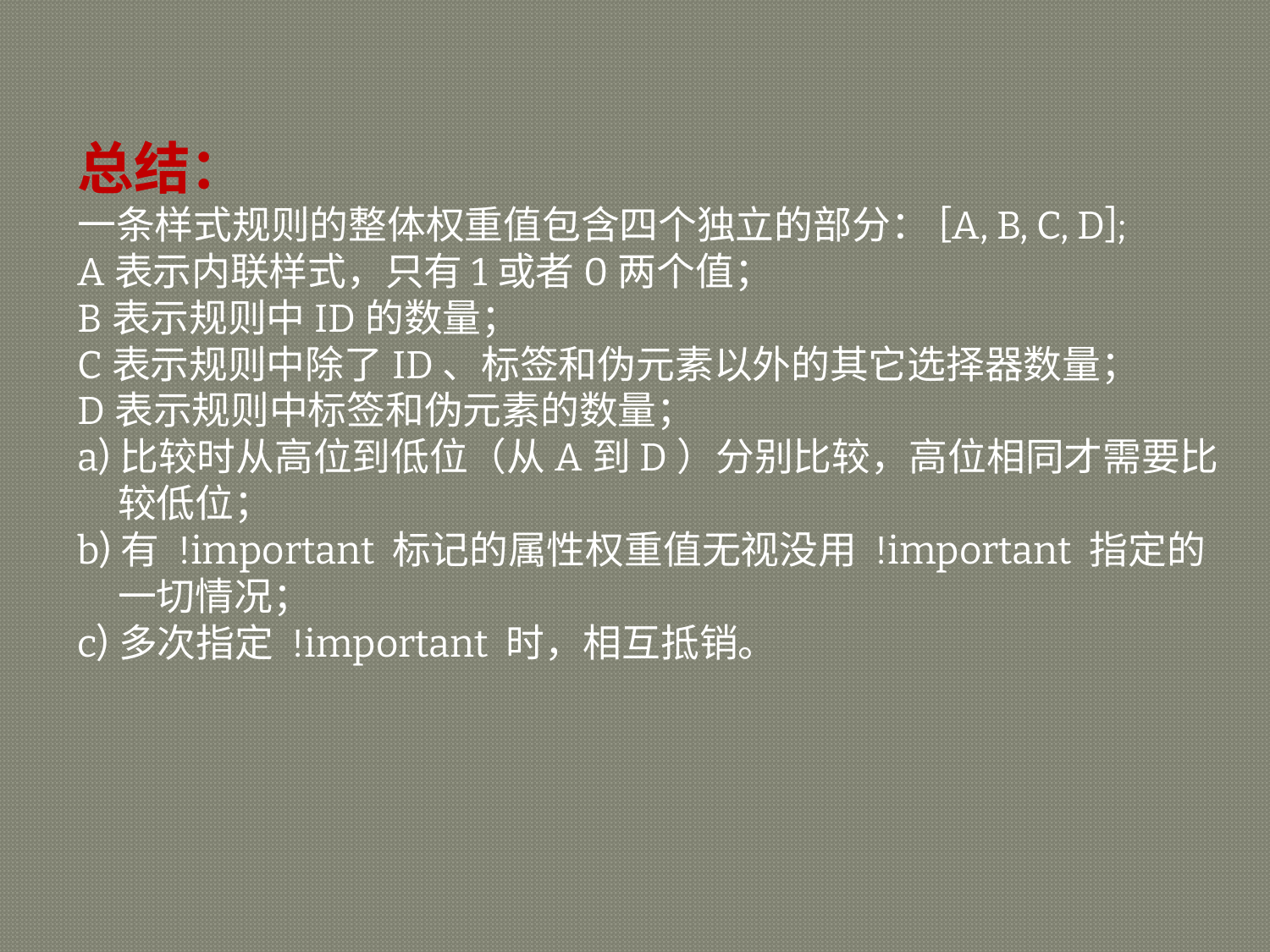

总结：
一条样式规则的整体权重值包含四个独立的部分：[A, B, C, D];
A表示内联样式，只有1或者0两个值；
B表示规则中ID的数量；
C表示规则中除了ID、标签和伪元素以外的其它选择器数量；
D表示规则中标签和伪元素的数量；
a)比较时从高位到低位（从A到D）分别比较，高位相同才需要比较低位；
b)有 !important 标记的属性权重值无视没用 !important 指定的一切情况；
c)多次指定 !important 时，相互抵销。